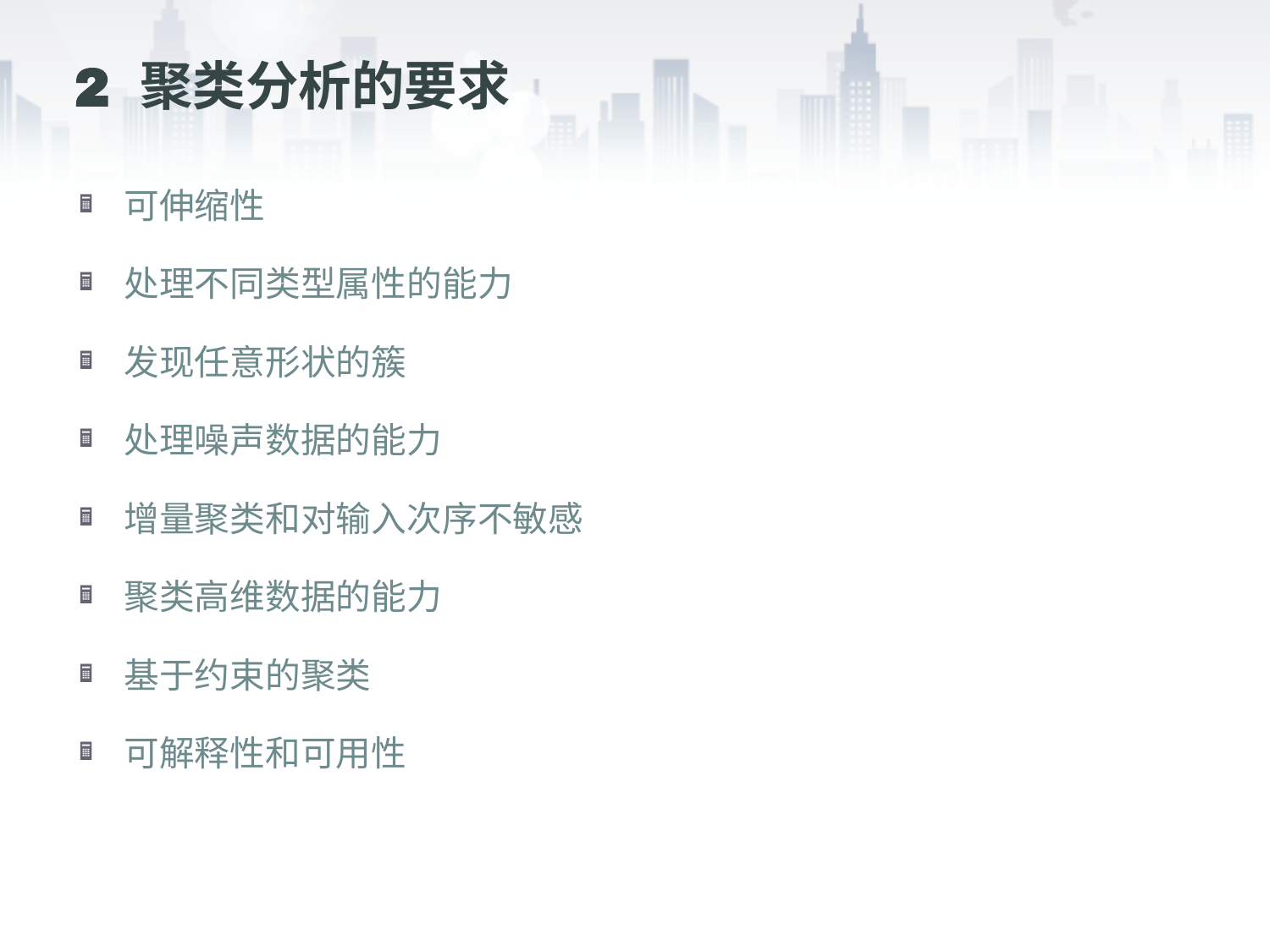

# 2 聚类分析的要求
可伸缩性
处理不同类型属性的能力
发现任意形状的簇
处理噪声数据的能力
增量聚类和对输入次序不敏感
聚类高维数据的能力
基于约束的聚类
可解释性和可用性